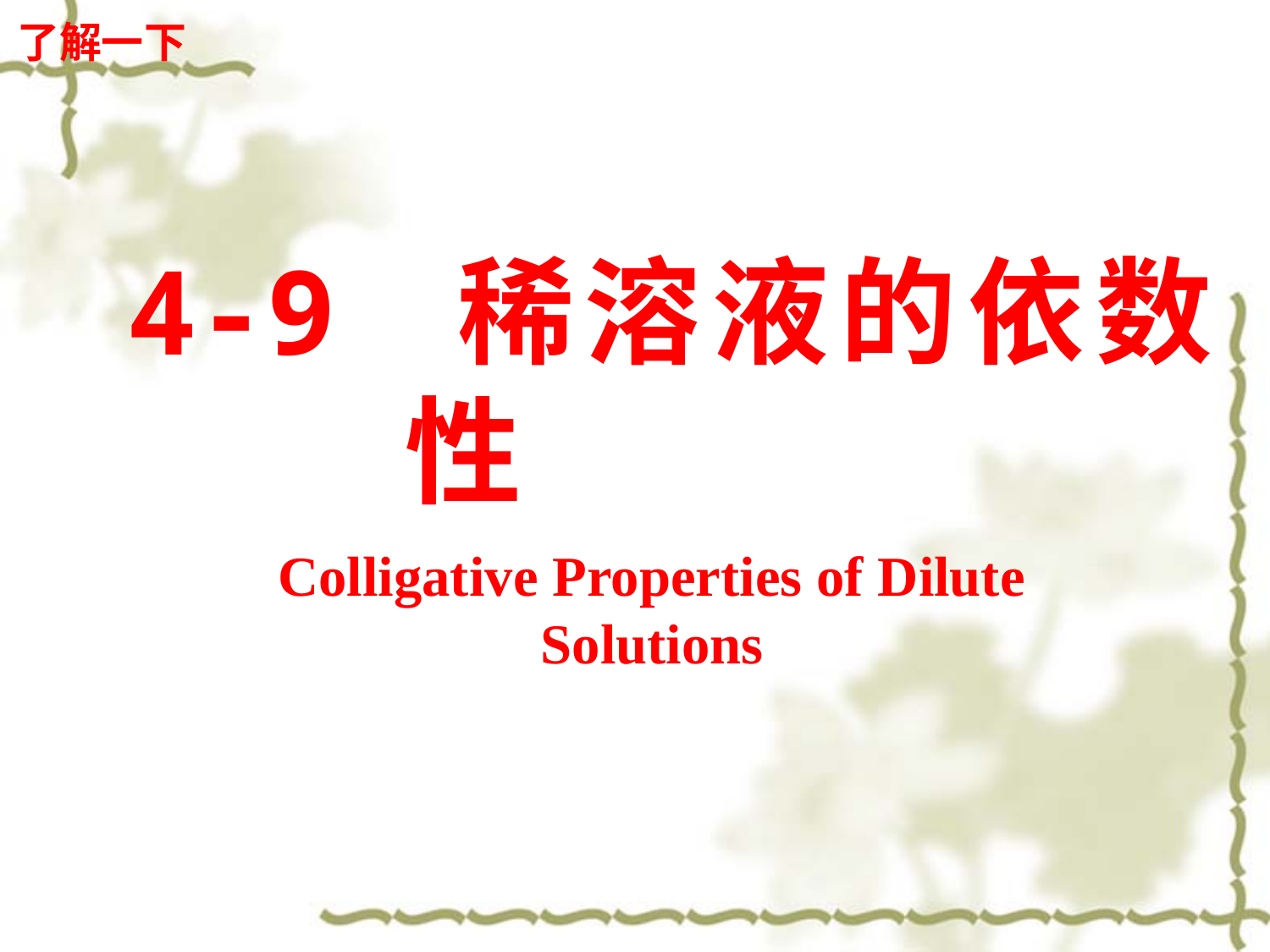

了解一下
4-9 稀溶液的依数性
Colligative Properties of Dilute Solutions